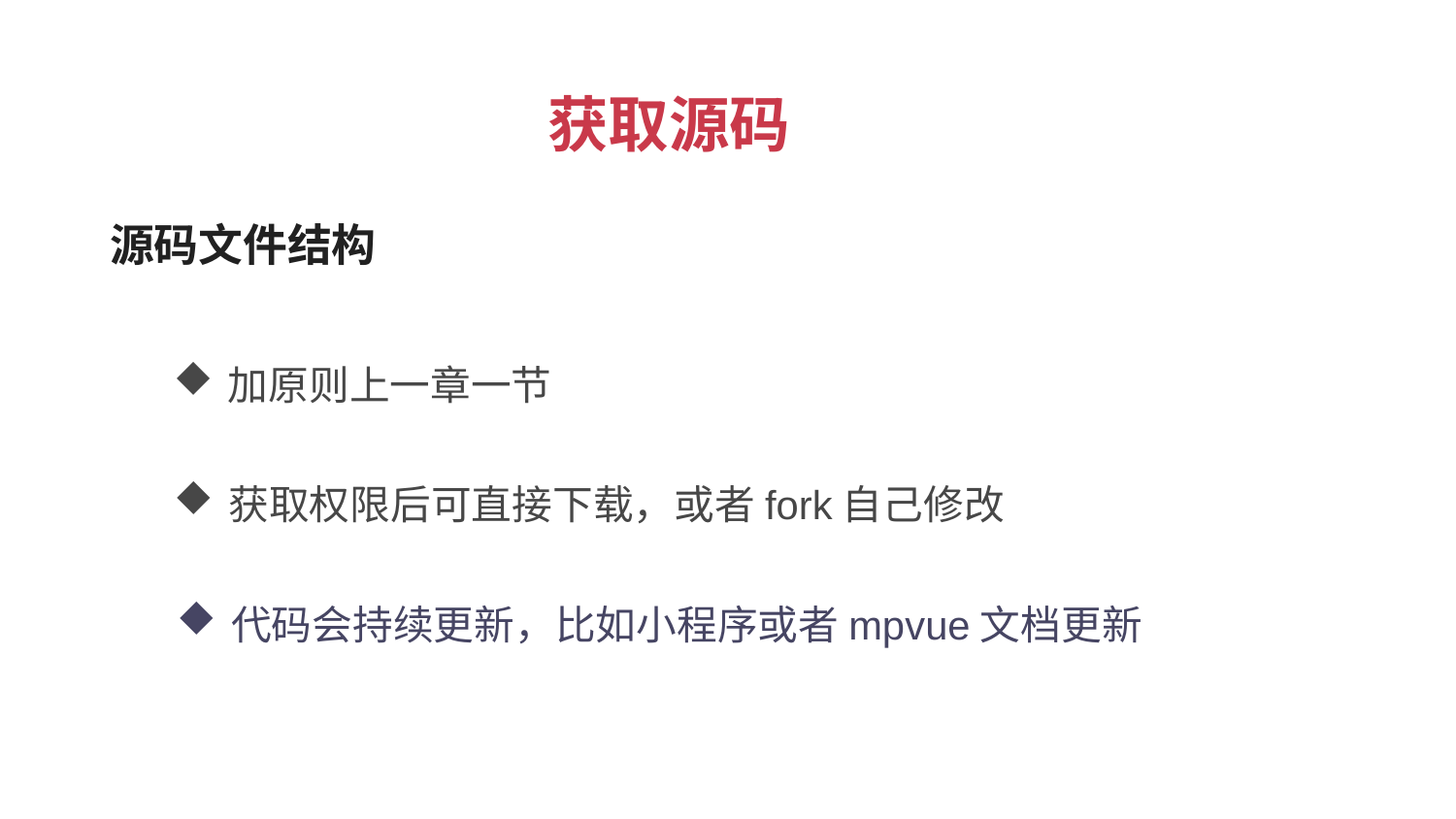

获取源码
 源码文件结构
加原则上一章一节
获取权限后可直接下载，或者fork自己修改
代码会持续更新，比如小程序或者mpvue文档更新